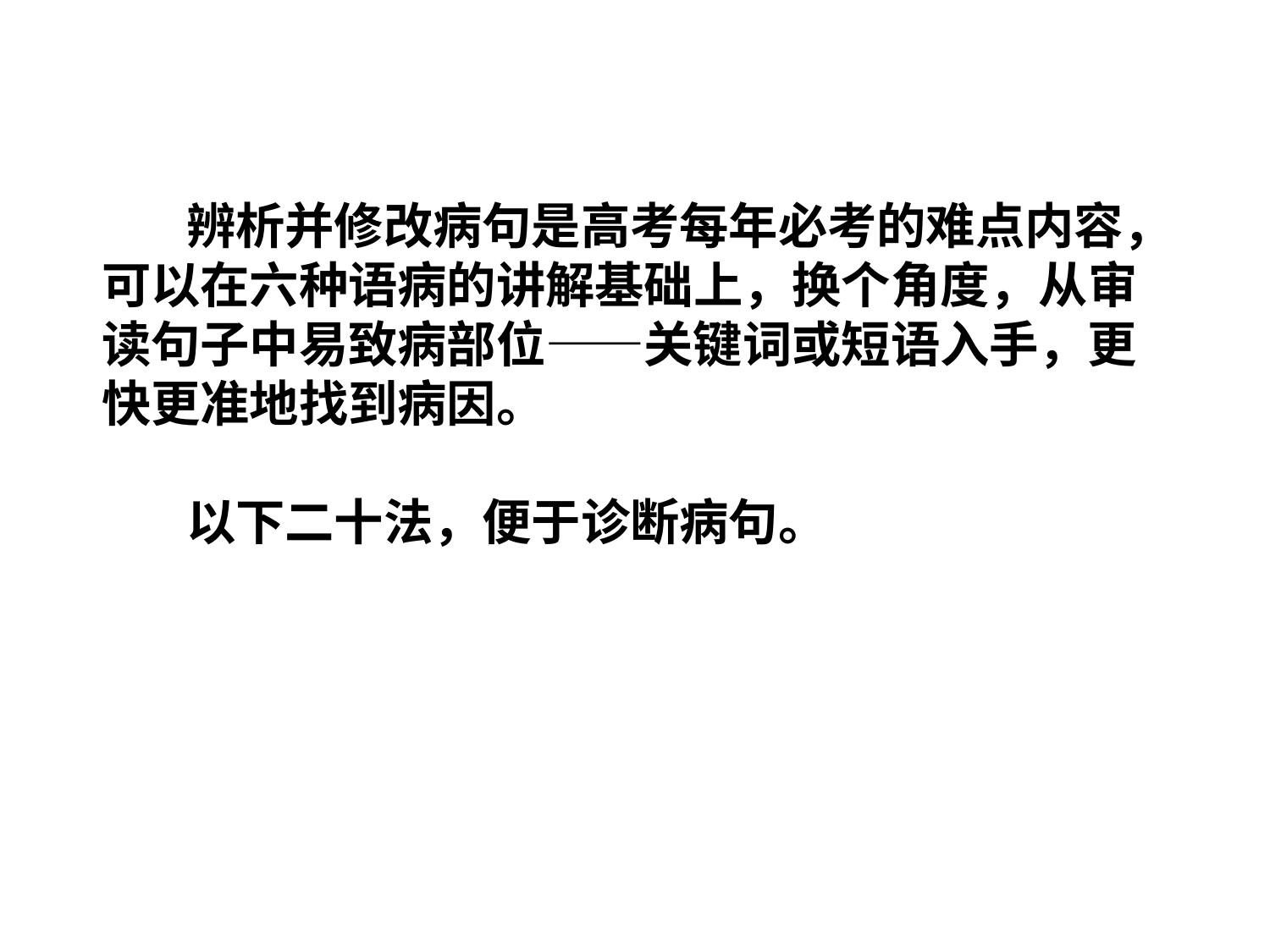

辨析并修改病句是高考每年必考的难点内容，可以在六种语病的讲解基础上，换个角度，从审读句子中易致病部位——关键词或短语入手，更快更准地找到病因。

以下二十法，便于诊断病句。